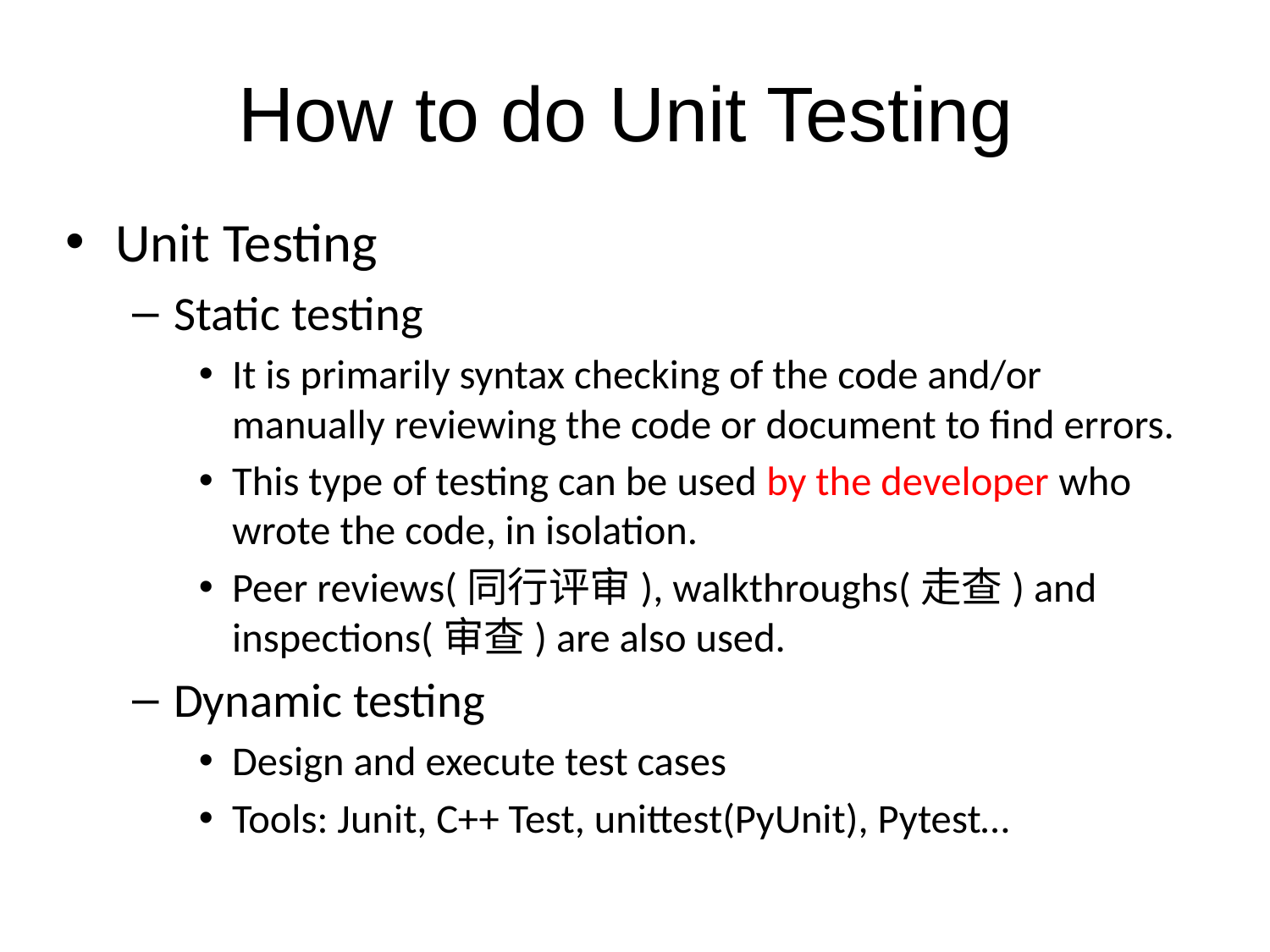

How to do Unit Testing
Unit Testing
Static testing
It is primarily syntax checking of the code and/or manually reviewing the code or document to find errors.
This type of testing can be used by the developer who wrote the code, in isolation.
Peer reviews(同行评审), walkthroughs(走查) and inspections(审查) are also used.
Dynamic testing
Design and execute test cases
Tools: Junit, C++ Test, unittest(PyUnit), Pytest…